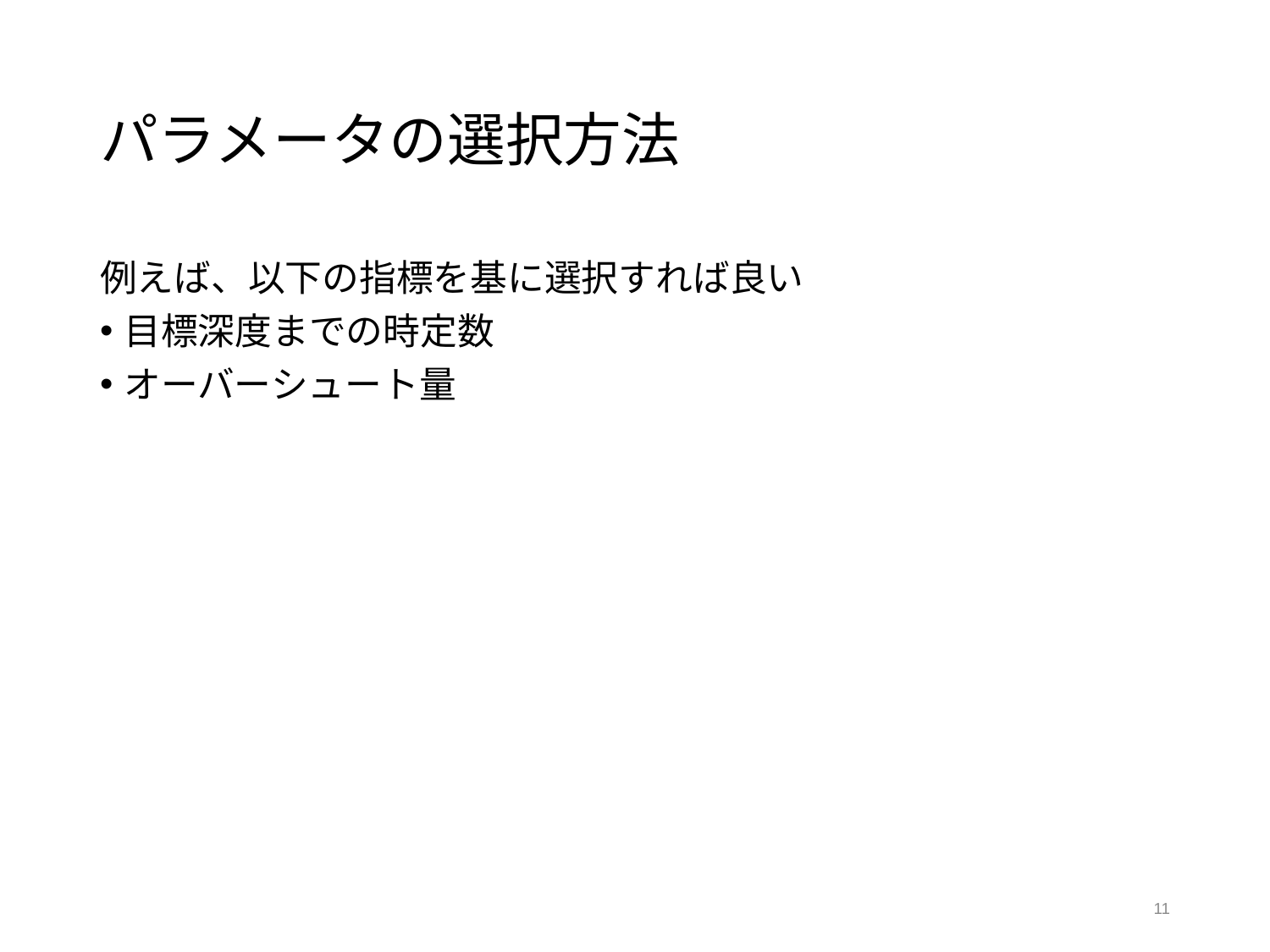

# パラメータの選択方法
例えば、以下の指標を基に選択すれば良い
目標深度までの時定数
オーバーシュート量

11